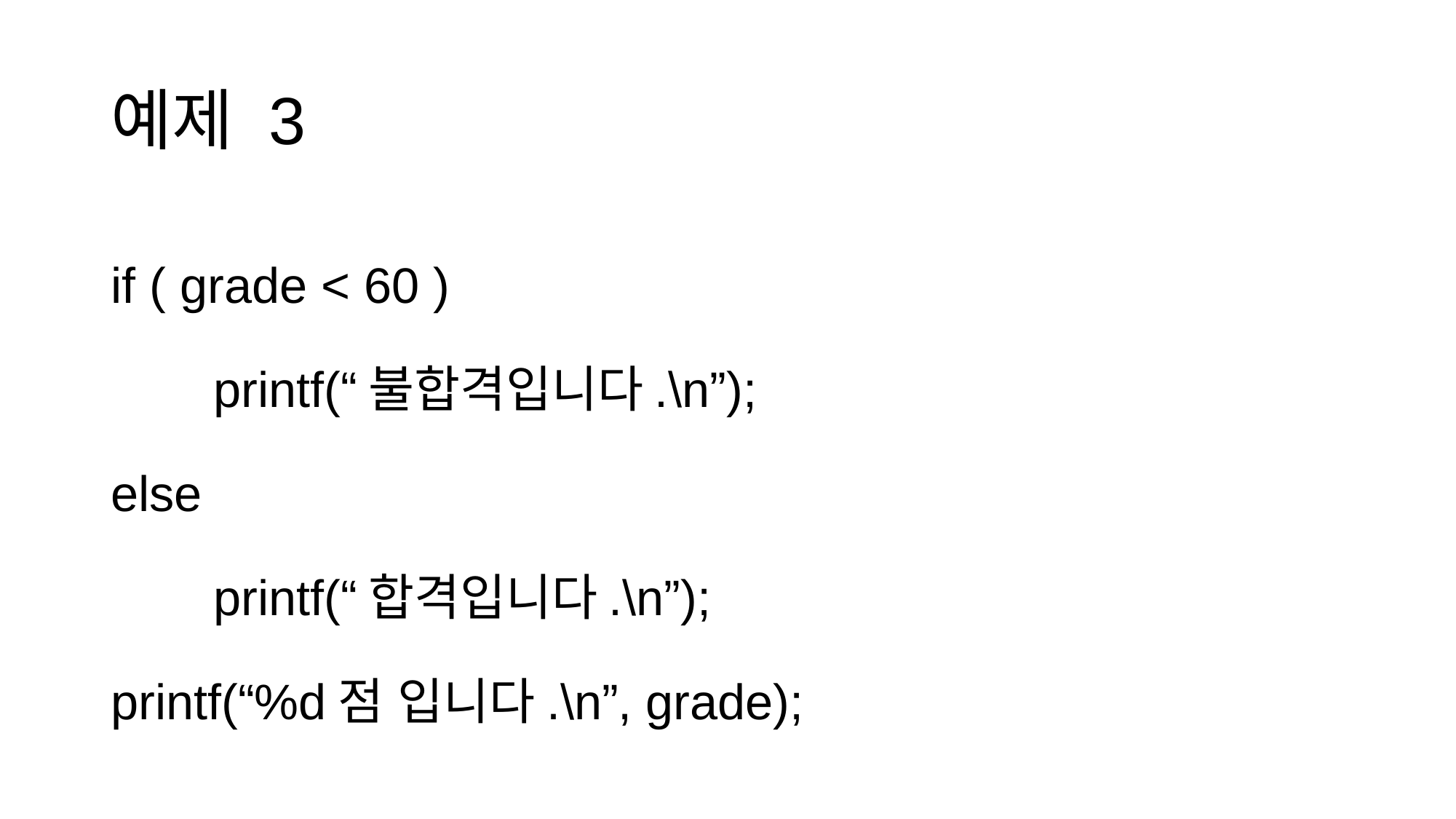

# 예제 3
if ( grade < 60 )
	printf(“불합격입니다.\n”);
else
	printf(“합격입니다.\n”);
printf(“%d점 입니다.\n”, grade);